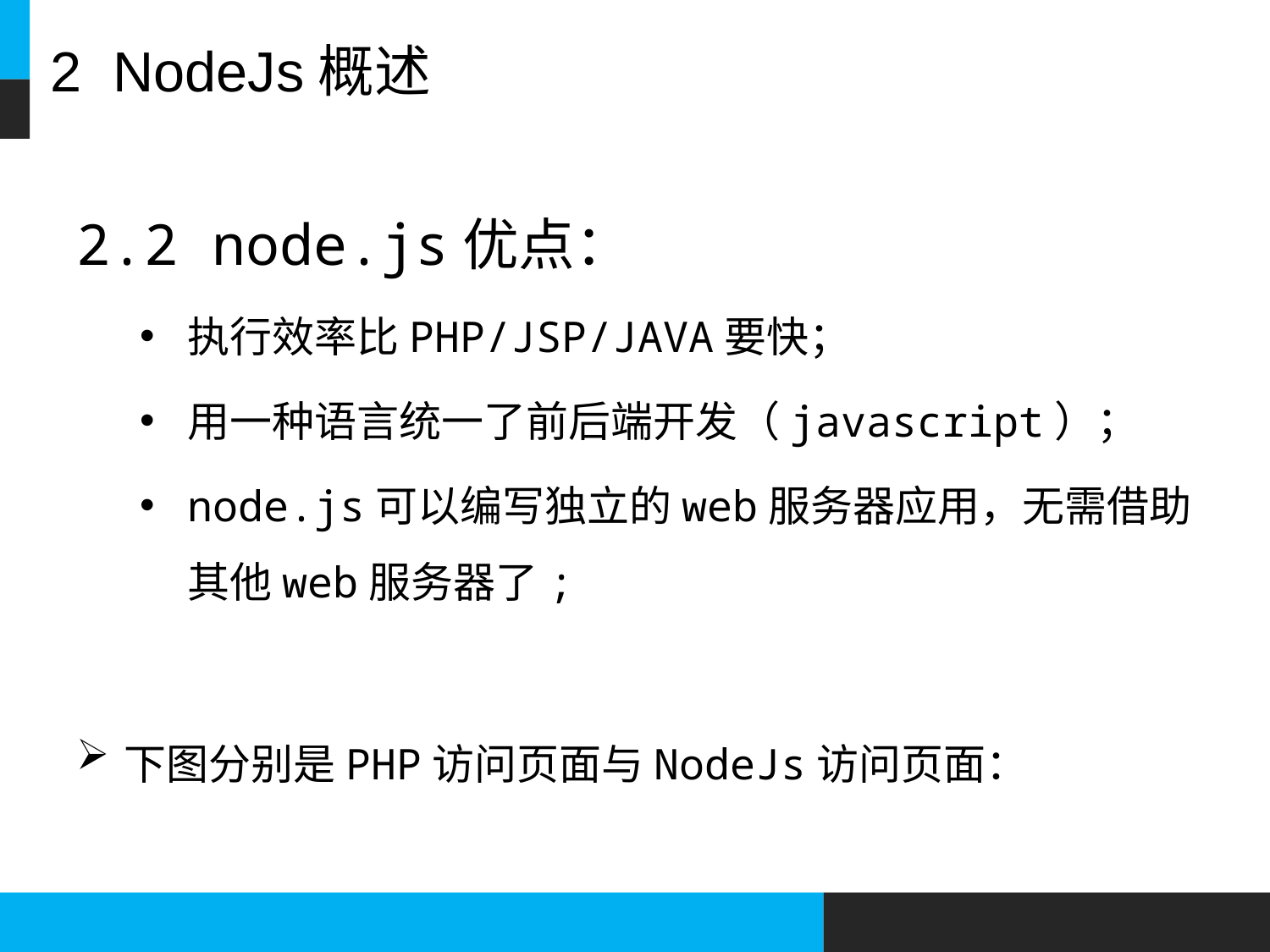

# 2  NodeJs概述
2.2 node.js优点：
执行效率比PHP/JSP/JAVA要快；
用一种语言统一了前后端开发（javascript）；
node.js可以编写独立的web服务器应用，无需借助其他web服务器了;

下图分别是PHP访问页面与NodeJs访问页面：